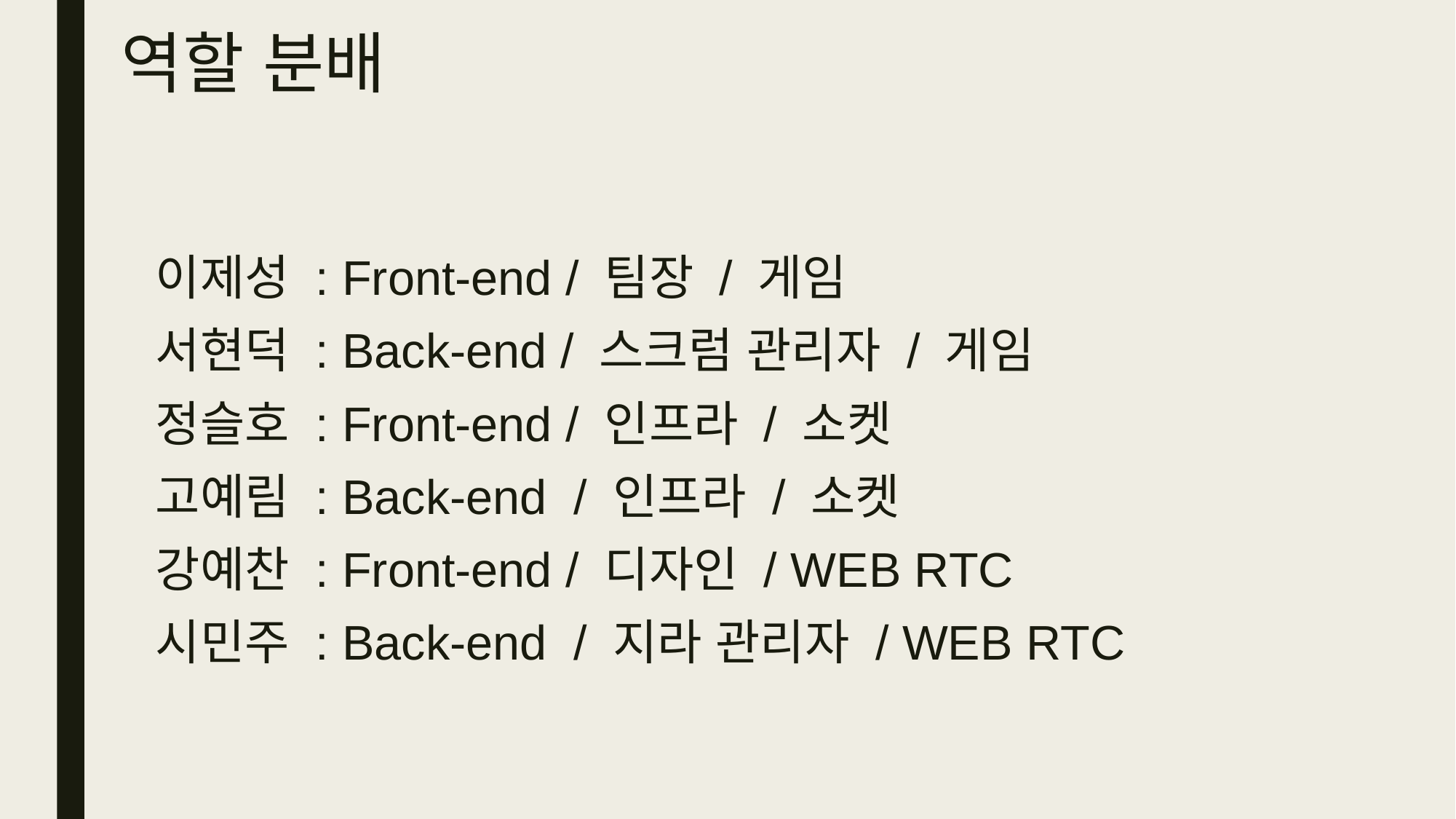

# 역할 분배
이제성 : Front-end / 팀장 / 게임
서현덕 : Back-end / 스크럼 관리자 / 게임
정슬호 : Front-end / 인프라 / 소켓
고예림 : Back-end  / 인프라 / 소켓
강예찬 : Front-end / 디자인 / WEB RTC
시민주 : Back-end  / 지라 관리자 / WEB RTC